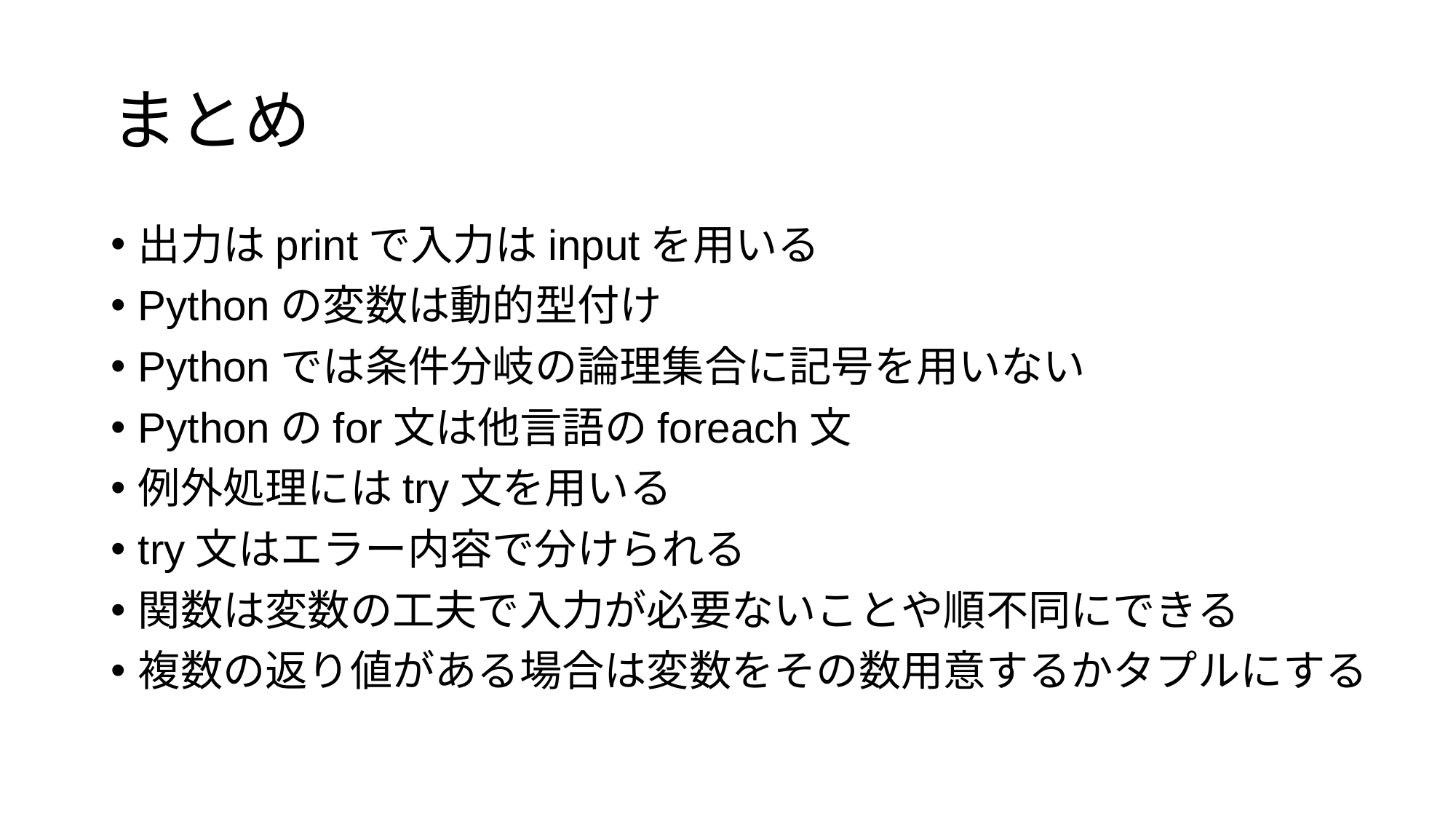

# まとめ
出力はprintで入力はinputを用いる
Pythonの変数は動的型付け
Pythonでは条件分岐の論理集合に記号を用いない
Pythonのfor文は他言語のforeach文
例外処理にはtry文を用いる
try文はエラー内容で分けられる
関数は変数の工夫で入力が必要ないことや順不同にできる
複数の返り値がある場合は変数をその数用意するかタプルにする